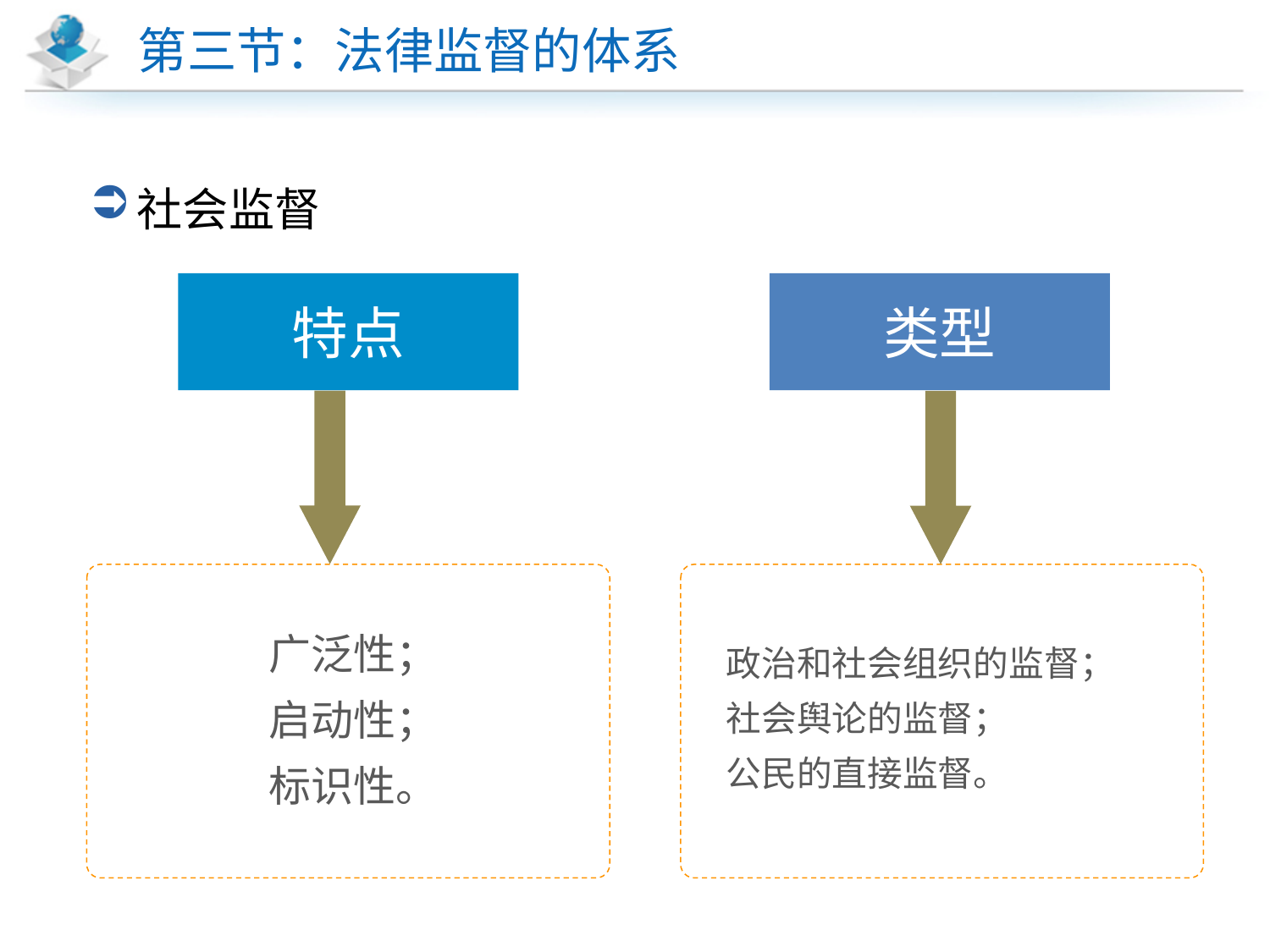

# 第三节：法律监督的体系
社会监督
特点
类型

广泛性；
启动性；
标识性。

政治和社会组织的监督；
社会舆论的监督；
公民的直接监督。